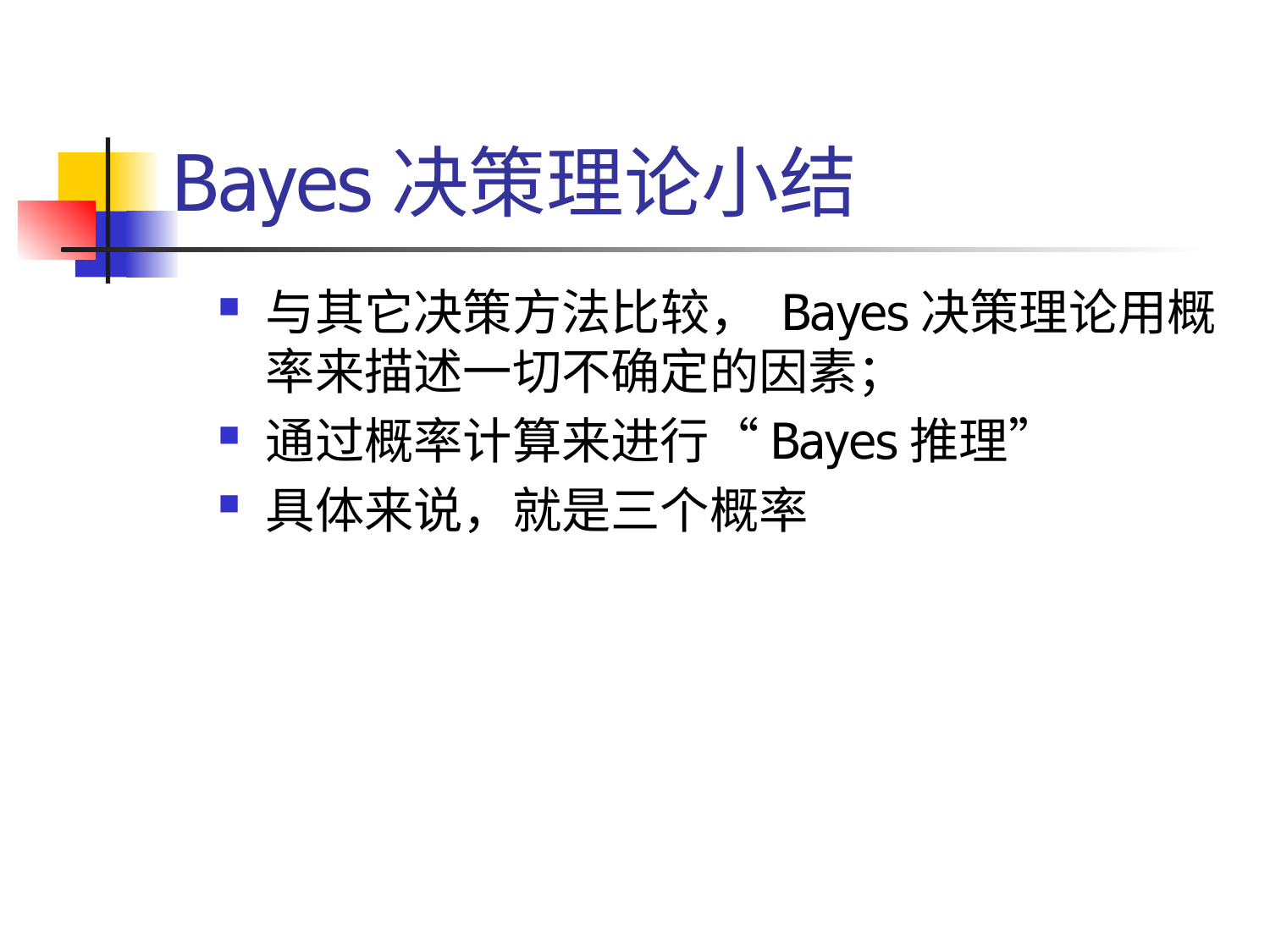

# Bayes决策理论小结
与其它决策方法比较， Bayes决策理论用概率来描述一切不确定的因素；
通过概率计算来进行“Bayes推理”
具体来说，就是三个概率